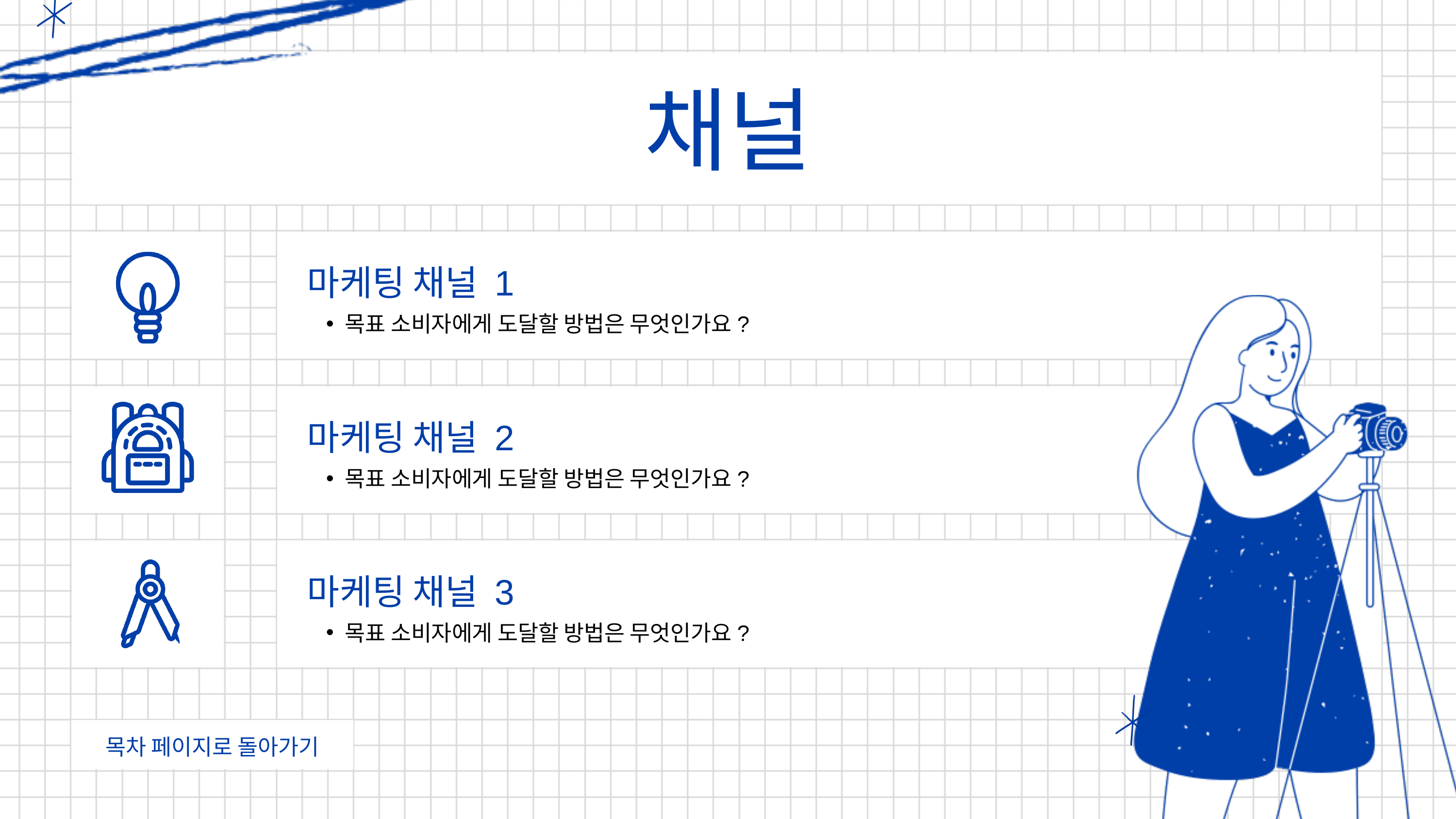

채널

마케팅 채널 1
목표 소비자에게 도달할 방법은 무엇인가요?

마케팅 채널 2
목표 소비자에게 도달할 방법은 무엇인가요?

마케팅 채널 3
목표 소비자에게 도달할 방법은 무엇인가요?

목차 페이지로 돌아가기